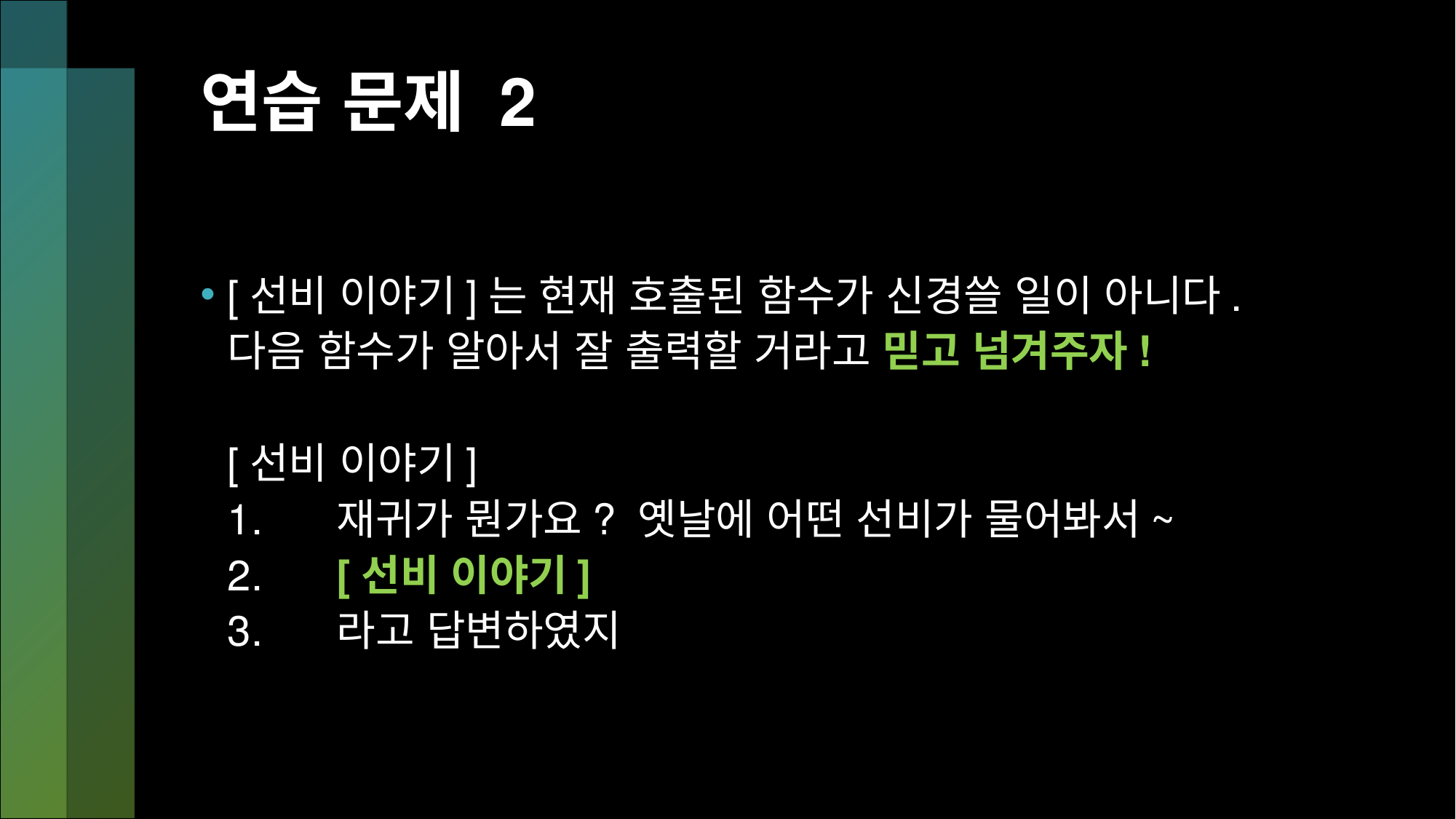

# 연습 문제 2
[선비 이야기]는 현재 호출된 함수가 신경쓸 일이 아니다.
다음 함수가 알아서 잘 출력할 거라고 믿고 넘겨주자!
[선비 이야기]
1. 	재귀가 뭔가요? 옛날에 어떤 선비가 물어봐서~
2. 	[선비 이야기]
3. 	라고 답변하였지